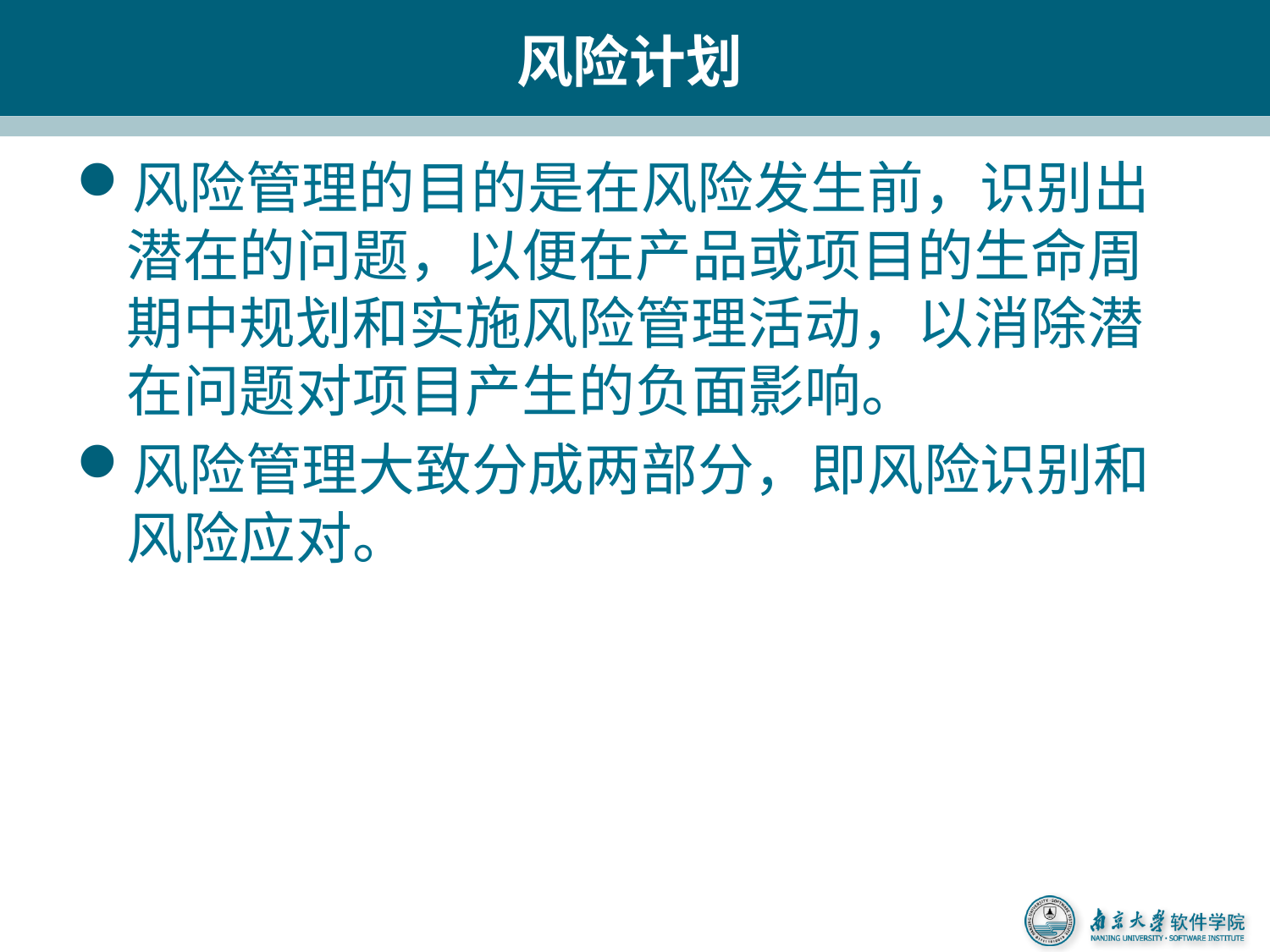

# 风险计划
风险管理的目的是在风险发生前，识别出潜在的问题，以便在产品或项目的生命周期中规划和实施风险管理活动，以消除潜在问题对项目产生的负面影响。
风险管理大致分成两部分，即风险识别和风险应对。